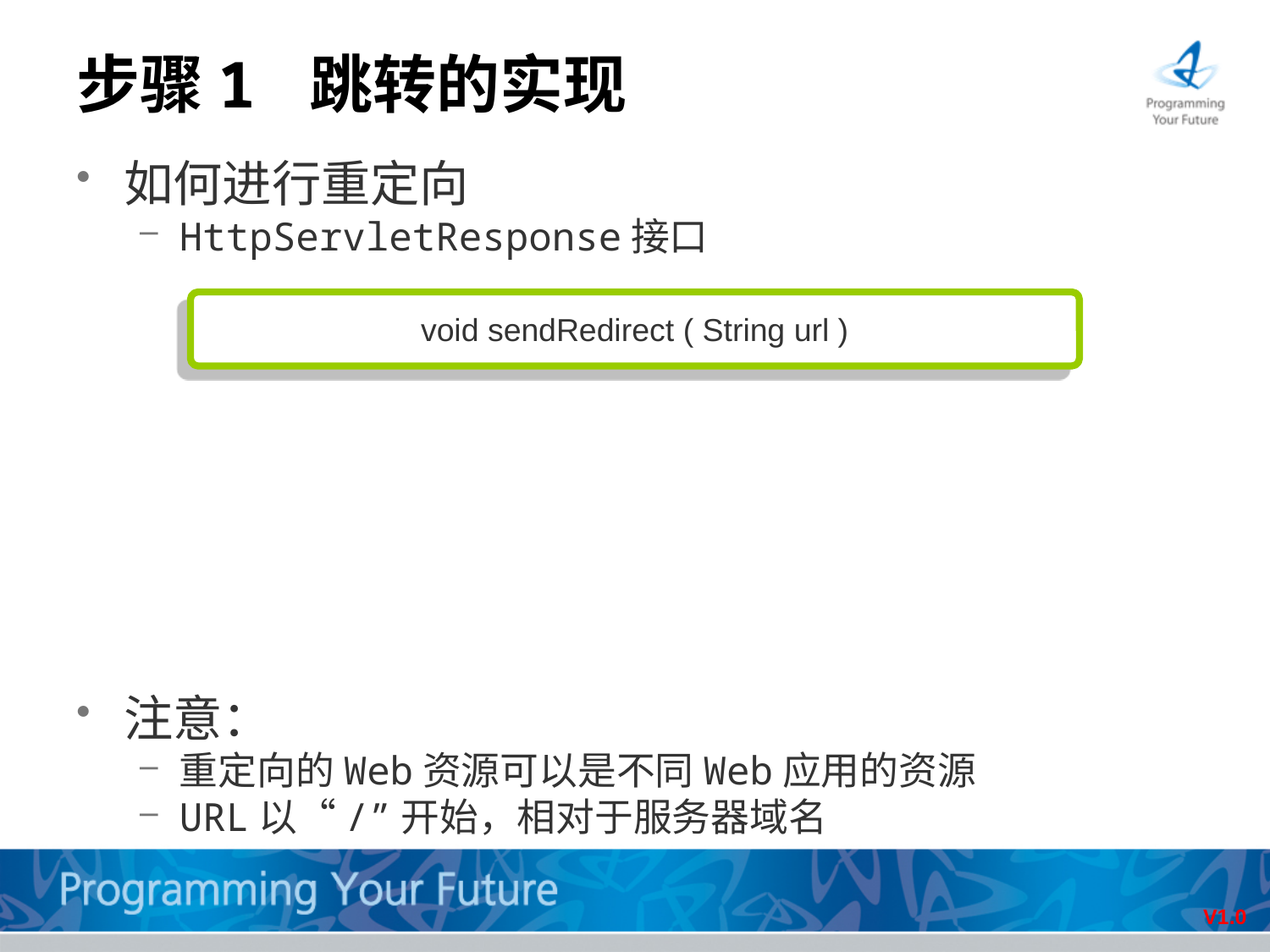

# 步骤1 跳转的实现
如何进行重定向
HttpServletResponse接口

注意：
重定向的Web资源可以是不同Web应用的资源
URL以“/”开始，相对于服务器域名

void sendRedirect ( String url )